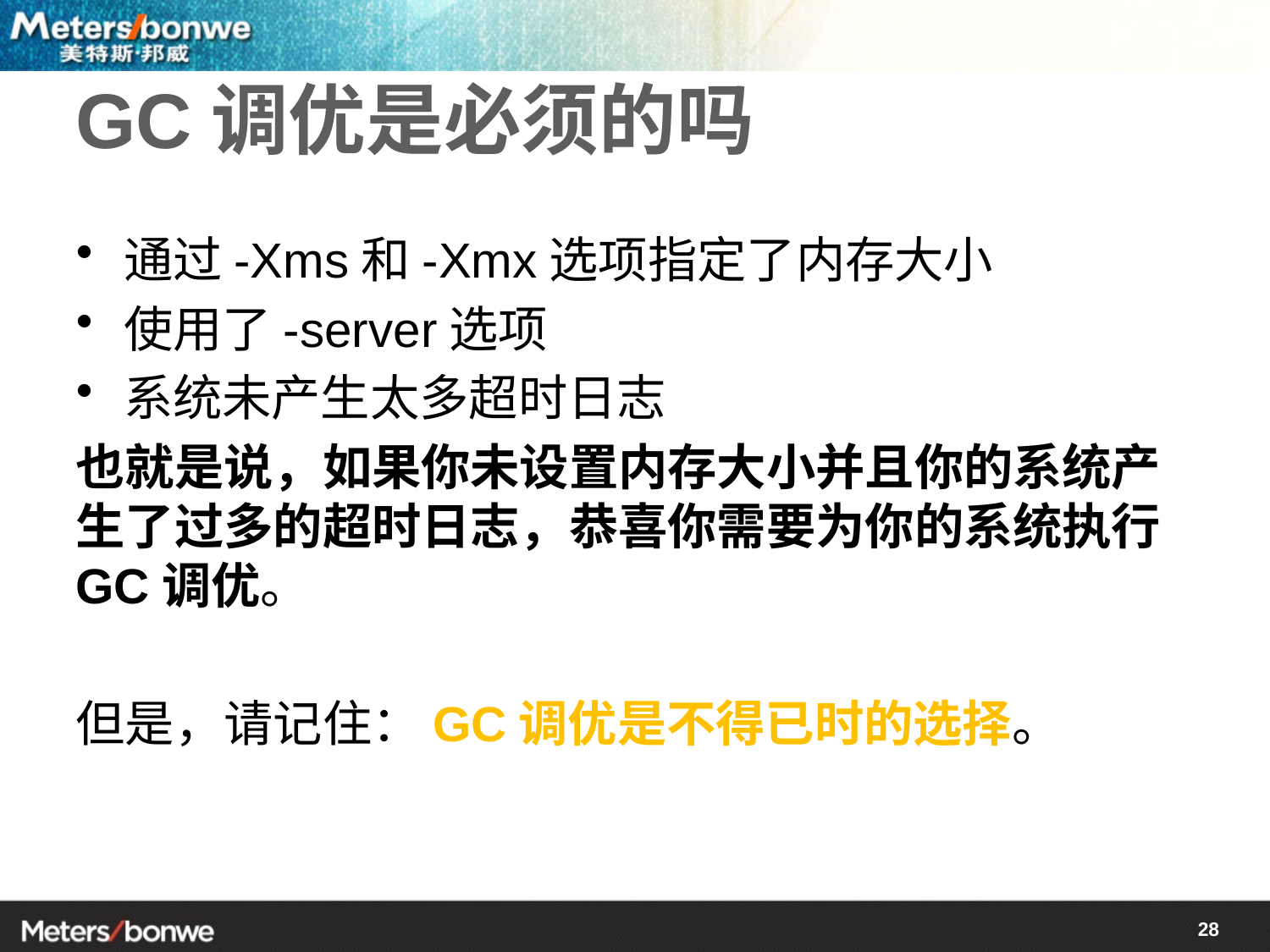

# GC调优是必须的吗
通过-Xms和-Xmx选项指定了内存大小
使用了-server选项
系统未产生太多超时日志
也就是说，如果你未设置内存大小并且你的系统产生了过多的超时日志，恭喜你需要为你的系统执行GC调优。

但是，请记住：GC调优是不得已时的选择。